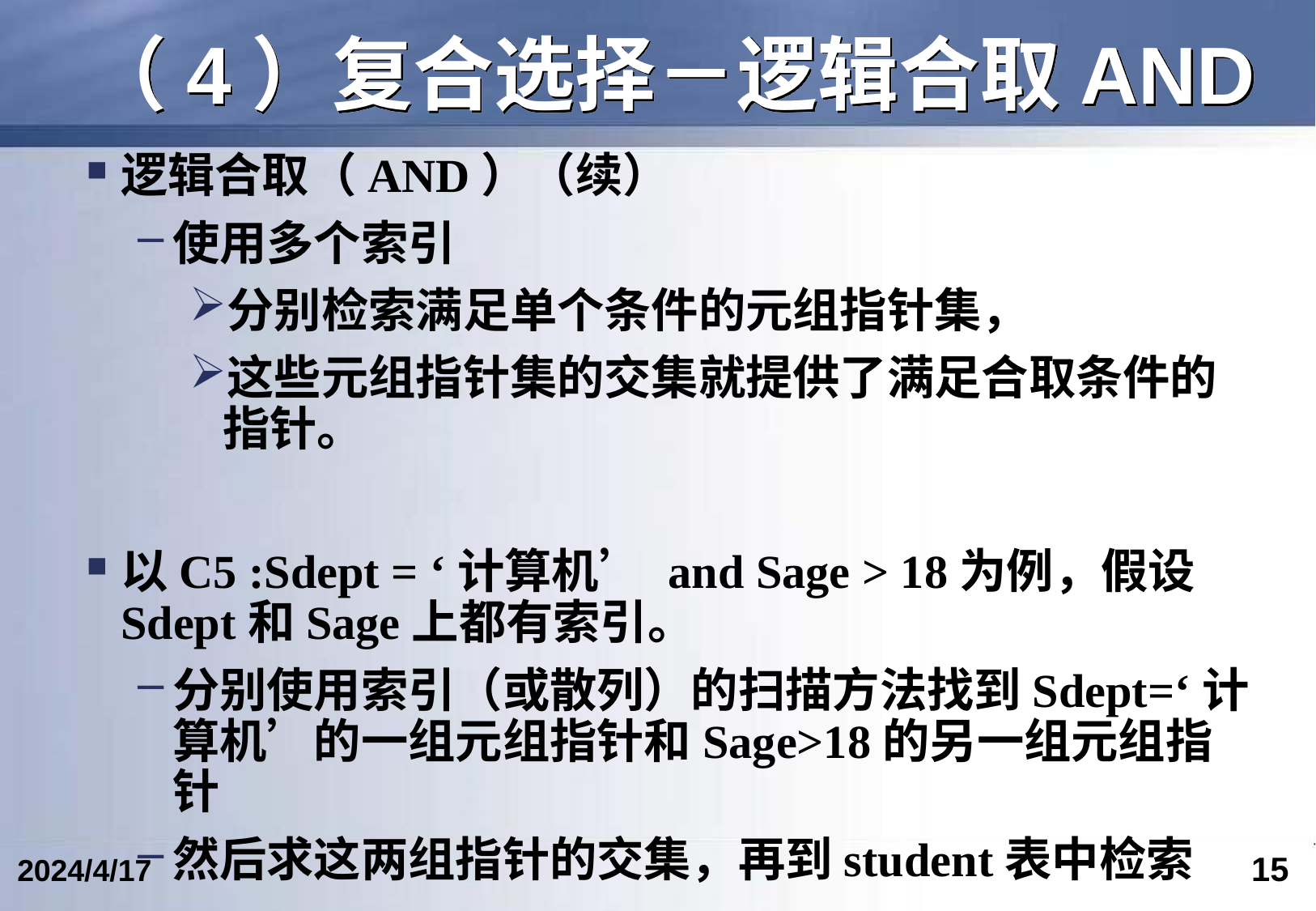

# （4）复合选择－逻辑合取AND
逻辑合取（AND）（续）
使用多个索引
分别检索满足单个条件的元组指针集，
这些元组指针集的交集就提供了满足合取条件的指针。

以C5 :Sdept = ‘计算机’ and Sage > 18为例，假设Sdept和Sage上都有索引。
分别使用索引（或散列）的扫描方法找到Sdept=‘计算机’的一组元组指针和Sage>18的另一组元组指针
然后求这两组指针的交集，再到student表中检索
15
2024/4/17